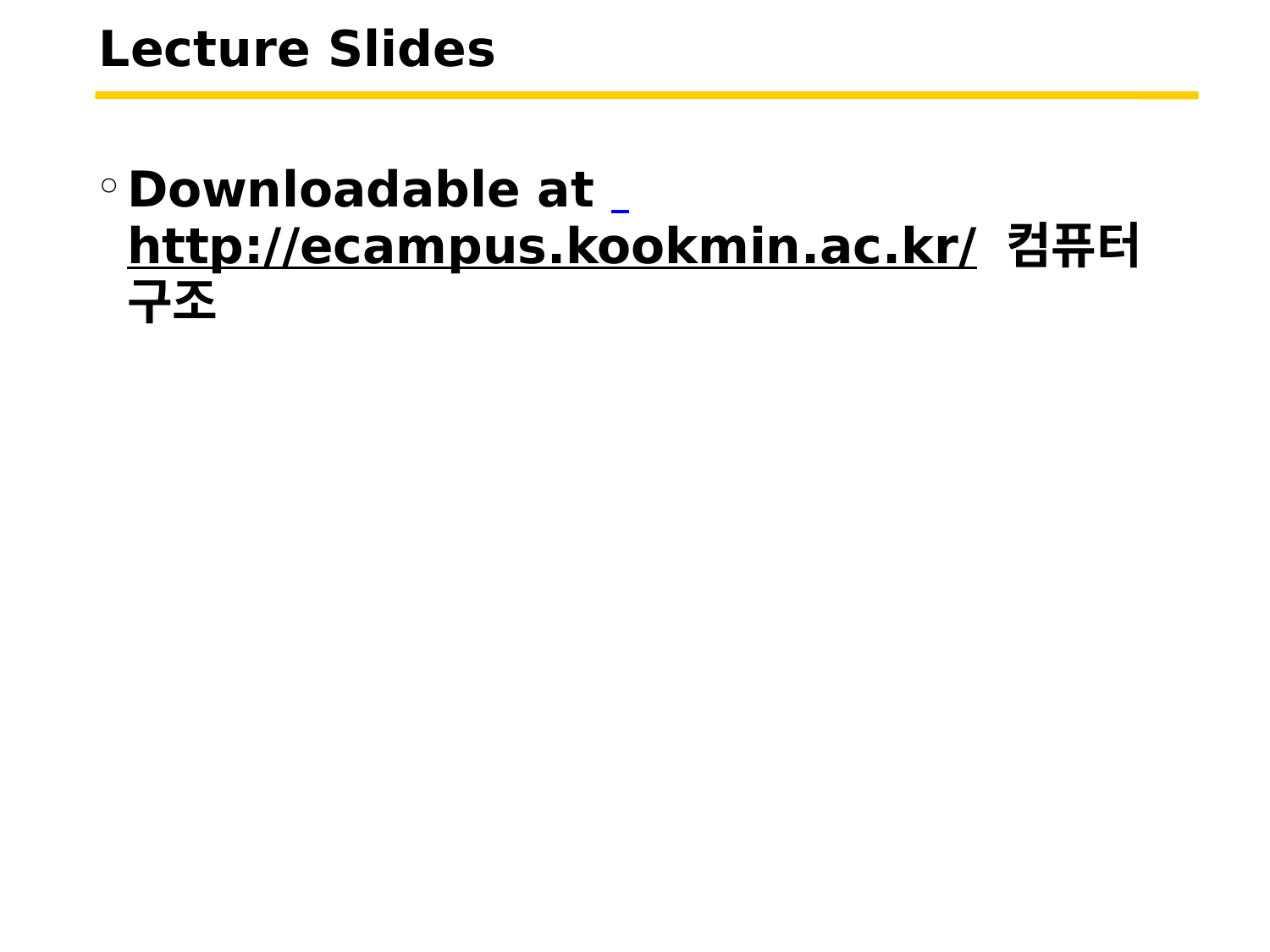

Lecture Slides
Downloadable at  http://ecampus.kookmin.ac.kr/ 컴퓨터 구조